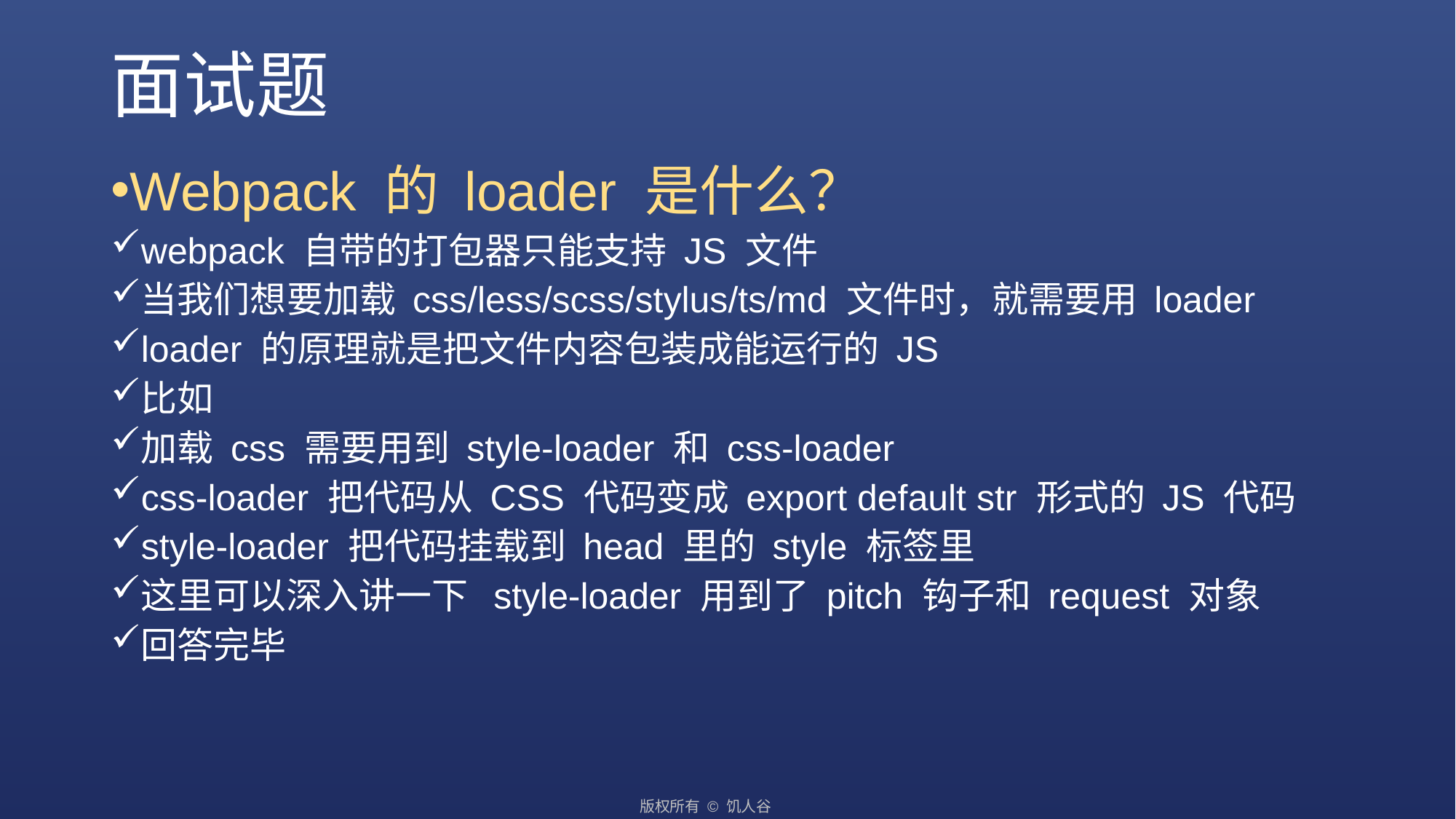

# 面试题
Webpack 的 loader 是什么？
webpack 自带的打包器只能支持 JS 文件
当我们想要加载 css/less/scss/stylus/ts/md 文件时，就需要用 loader
loader 的原理就是把文件内容包装成能运行的 JS
比如
加载 css 需要用到 style-loader 和 css-loader
css-loader 把代码从 CSS 代码变成 export default str 形式的 JS 代码
style-loader 把代码挂载到 head 里的 style 标签里
这里可以深入讲一下  style-loader 用到了 pitch 钩子和 request 对象
回答完毕